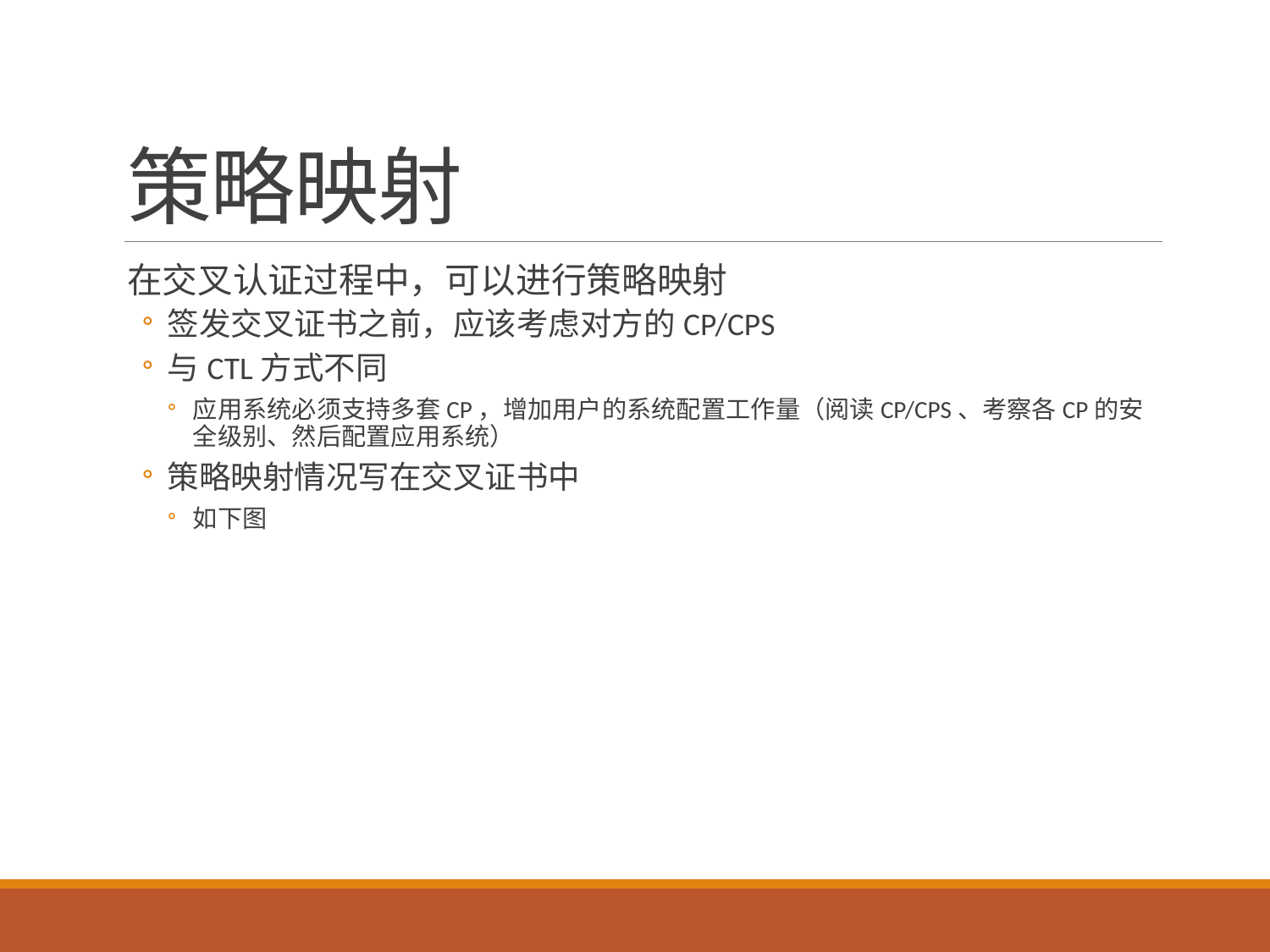

# 策略映射
在交叉认证过程中，可以进行策略映射
签发交叉证书之前，应该考虑对方的CP/CPS
与CTL方式不同
应用系统必须支持多套CP，增加用户的系统配置工作量（阅读CP/CPS、考察各CP的安全级别、然后配置应用系统）
策略映射情况写在交叉证书中
如下图
73